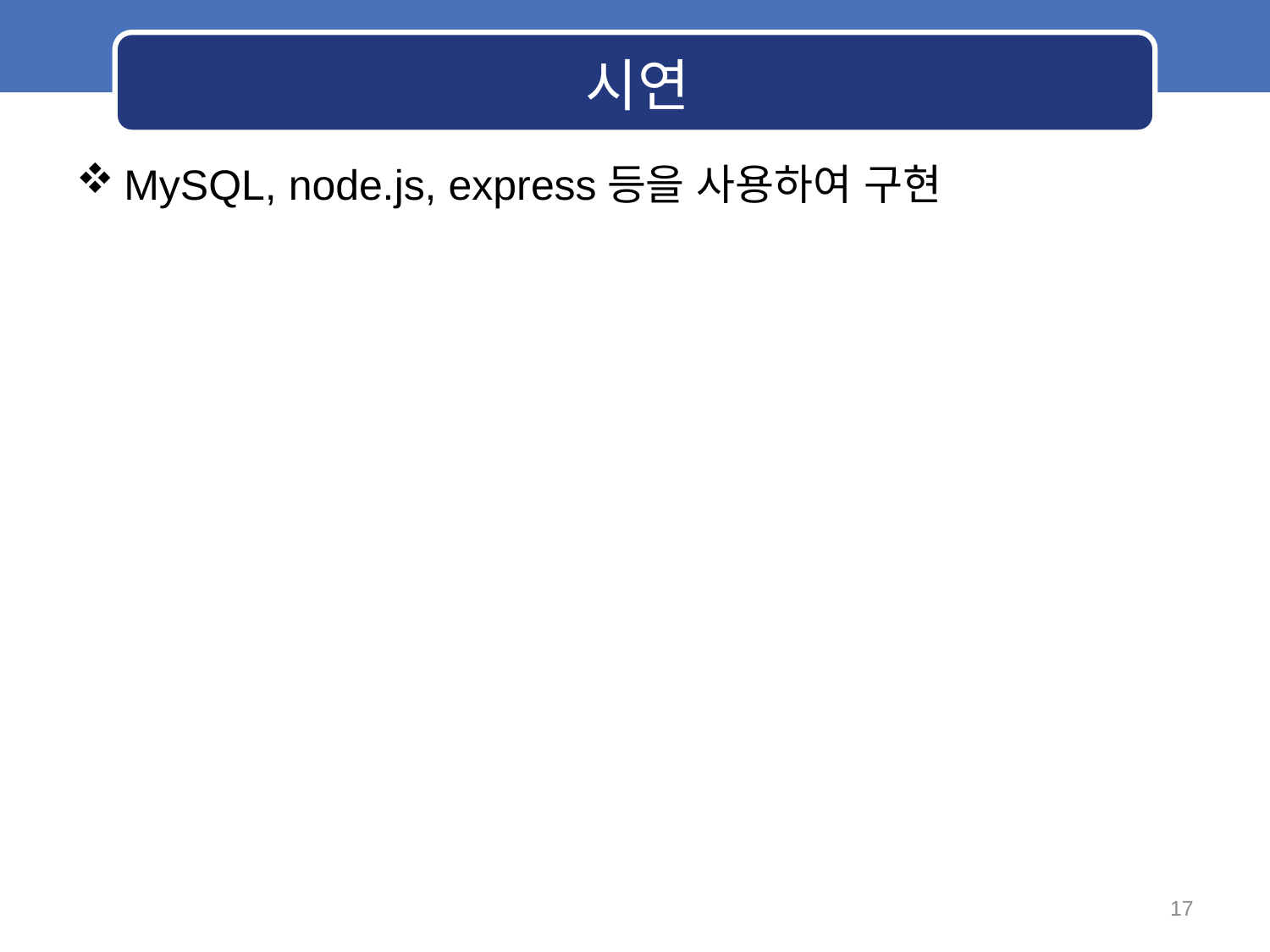

# 시연
MySQL, node.js, express등을 사용하여 구현
17